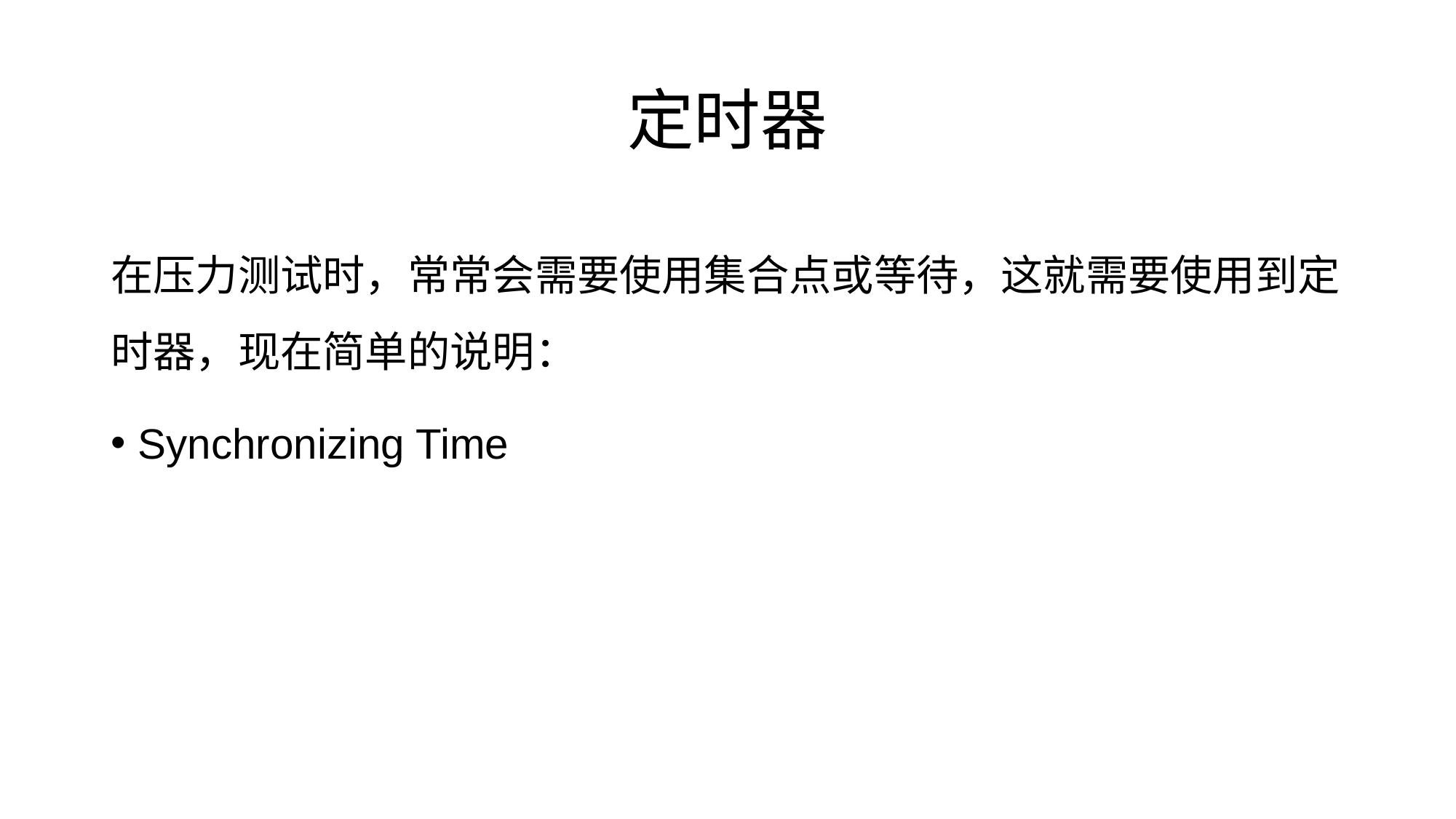

# 定时器
在压力测试时，常常会需要使用集合点或等待，这就需要使用到定时器，现在简单的说明：
Synchronizing Time